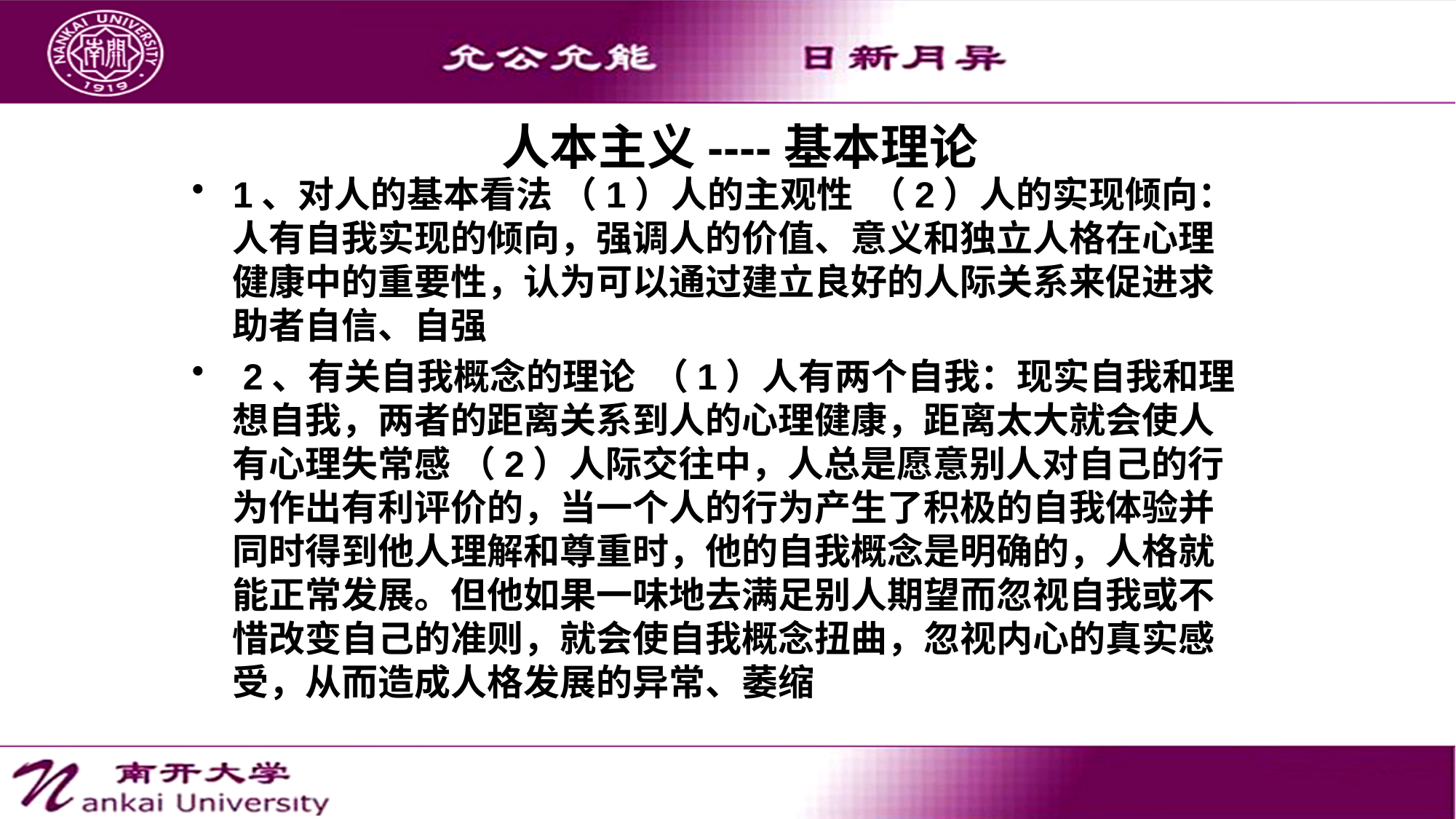

1、对人的基本看法 （1）人的主观性  （2）人的实现倾向：人有自我实现的倾向，强调人的价值、意义和独立人格在心理健康中的重要性，认为可以通过建立良好的人际关系来促进求助者自信、自强
 2、有关自我概念的理论  （1）人有两个自我：现实自我和理想自我，两者的距离关系到人的心理健康，距离太大就会使人有心理失常感 （2）人际交往中，人总是愿意别人对自己的行为作出有利评价的，当一个人的行为产生了积极的自我体验并同时得到他人理解和尊重时，他的自我概念是明确的，人格就能正常发展。但他如果一味地去满足别人期望而忽视自我或不惜改变自己的准则，就会使自我概念扭曲，忽视内心的真实感受，从而造成人格发展的异常、萎缩
# 人本主义----基本理论